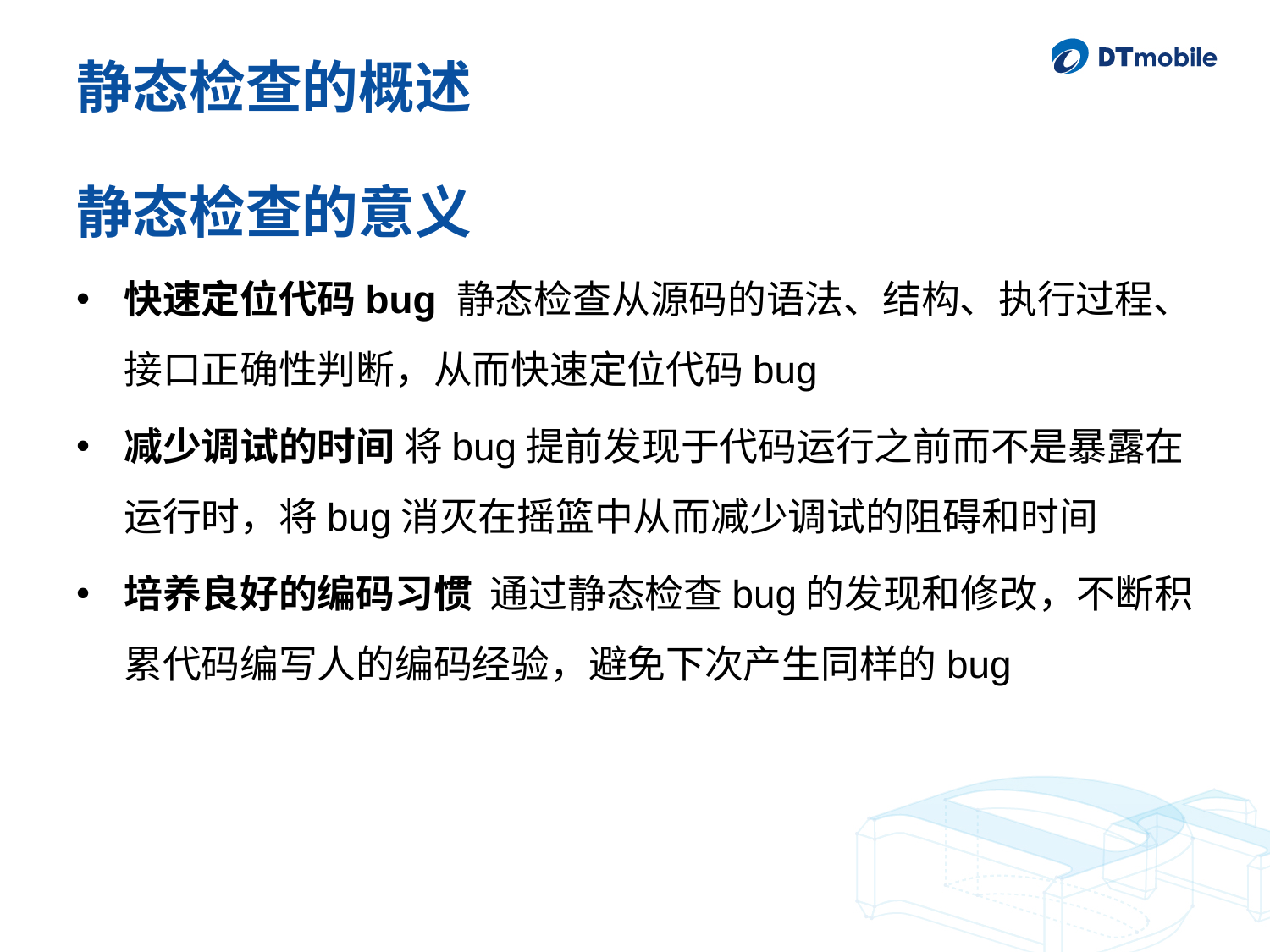

# 静态检查的概述
静态检查的意义
快速定位代码bug 静态检查从源码的语法、结构、执行过程、接口正确性判断，从而快速定位代码bug
减少调试的时间 将bug提前发现于代码运行之前而不是暴露在运行时，将bug消灭在摇篮中从而减少调试的阻碍和时间
培养良好的编码习惯  通过静态检查bug的发现和修改，不断积累代码编写人的编码经验，避免下次产生同样的bug